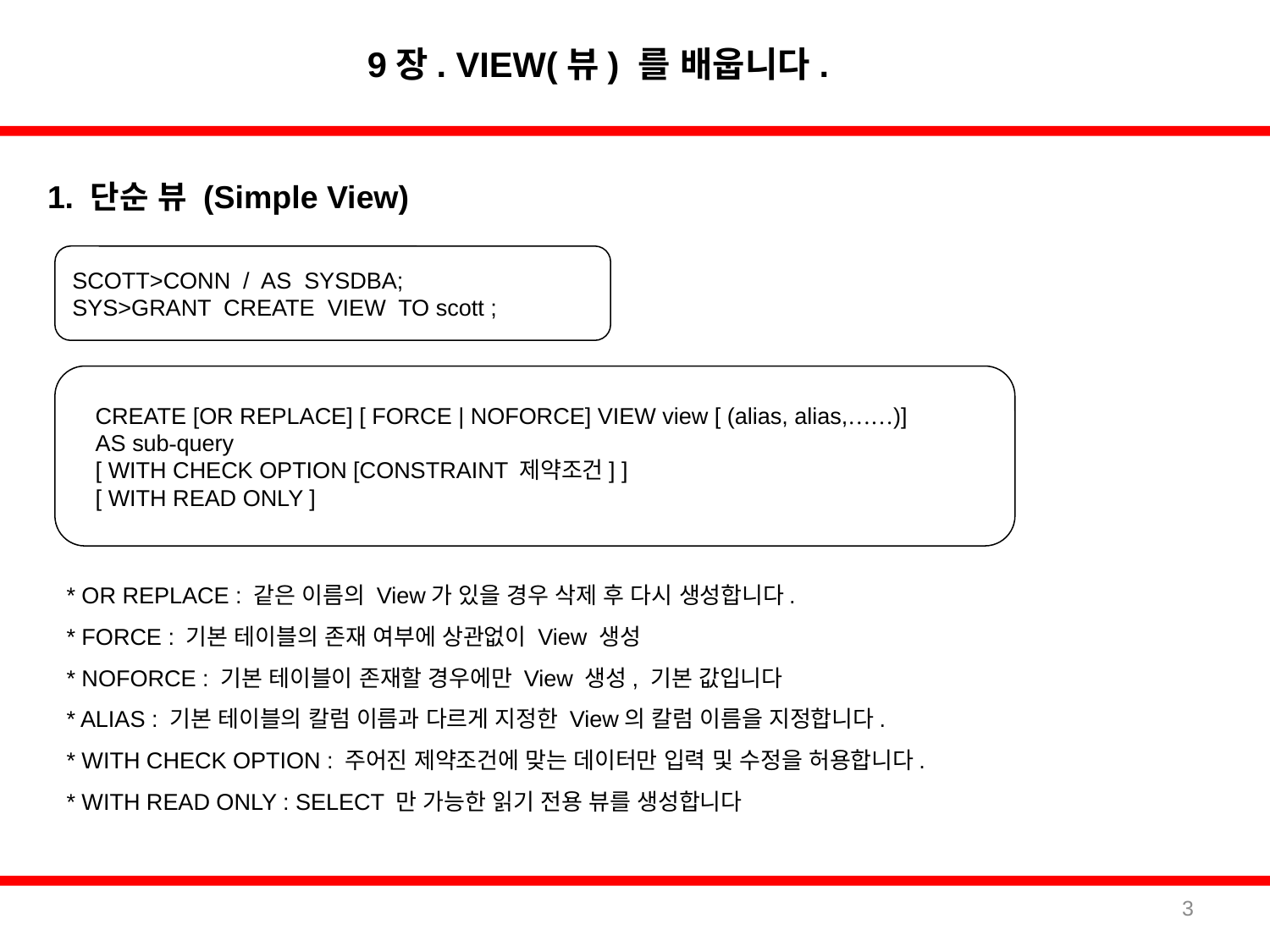

9장. VIEW(뷰) 를 배웁니다.

1. 단순 뷰 (Simple View)
SCOTT>CONN  /  AS  SYSDBA;
SYS>GRANT  CREATE  VIEW  TO scott ;
   CREATE [OR REPLACE] [ FORCE | NOFORCE] VIEW view [ (alias, alias,……)]
   AS sub-query
   [ WITH CHECK OPTION [CONSTRAINT 제약조건] ]
   [ WITH READ ONLY ]
   * OR REPLACE : 같은 이름의 View가 있을 경우 삭제 후 다시 생성합니다.
   * FORCE : 기본 테이블의 존재 여부에 상관없이 View 생성
   * NOFORCE : 기본 테이블이 존재할 경우에만 View 생성, 기본 값입니다
   * ALIAS : 기본 테이블의 칼럼 이름과 다르게 지정한 View의 칼럼 이름을 지정합니다.
   * WITH CHECK OPTION : 주어진 제약조건에 맞는 데이터만 입력 및 수정을 허용합니다.
   * WITH READ ONLY : SELECT 만 가능한 읽기 전용 뷰를 생성합니다

3